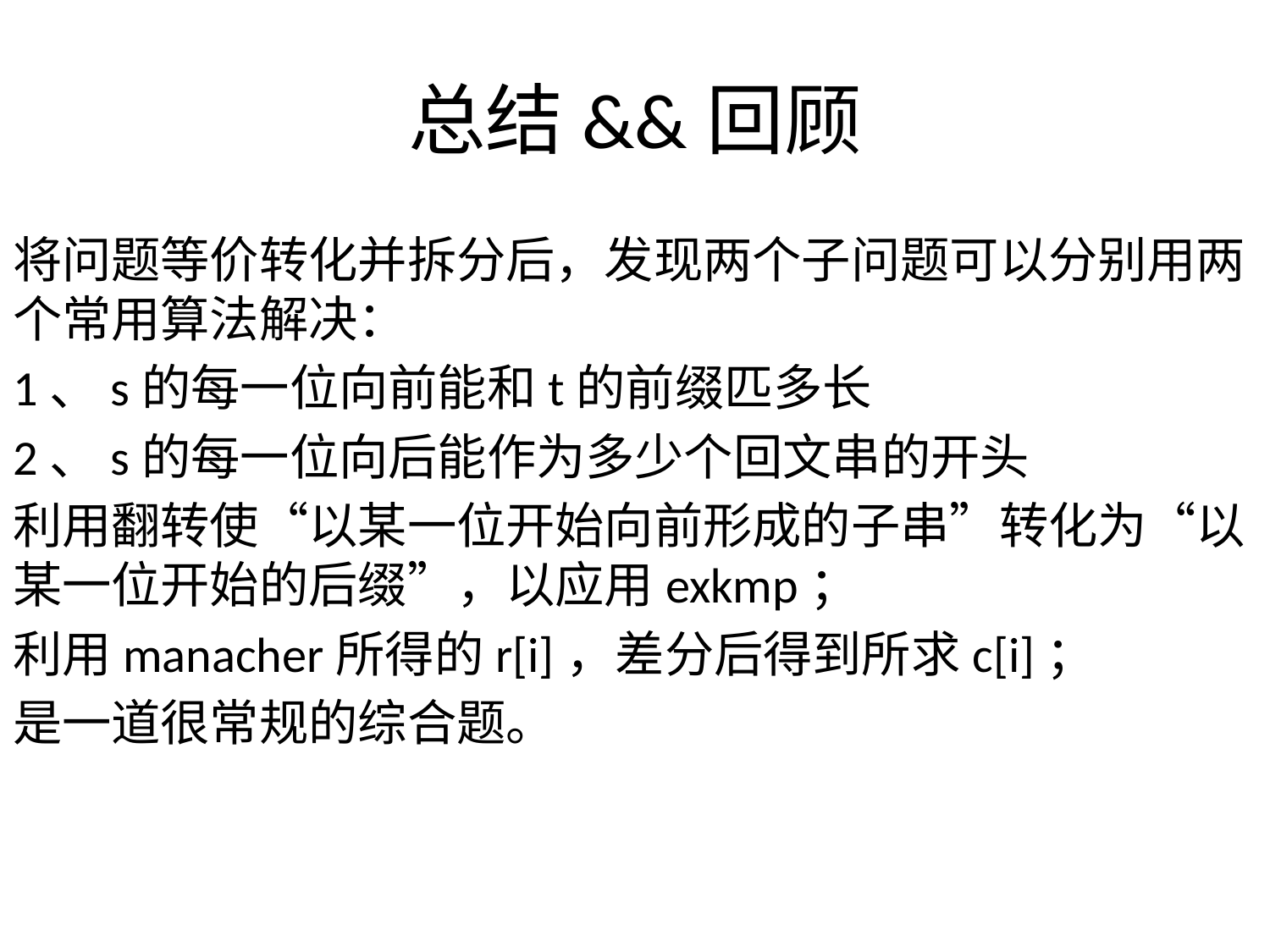

# 总结&&回顾
将问题等价转化并拆分后，发现两个子问题可以分别用两个常用算法解决：
1、s的每一位向前能和t的前缀匹多长
2、s的每一位向后能作为多少个回文串的开头
利用翻转使“以某一位开始向前形成的子串”转化为“以某一位开始的后缀”，以应用exkmp；
利用manacher所得的r[i]，差分后得到所求c[i]；
是一道很常规的综合题。